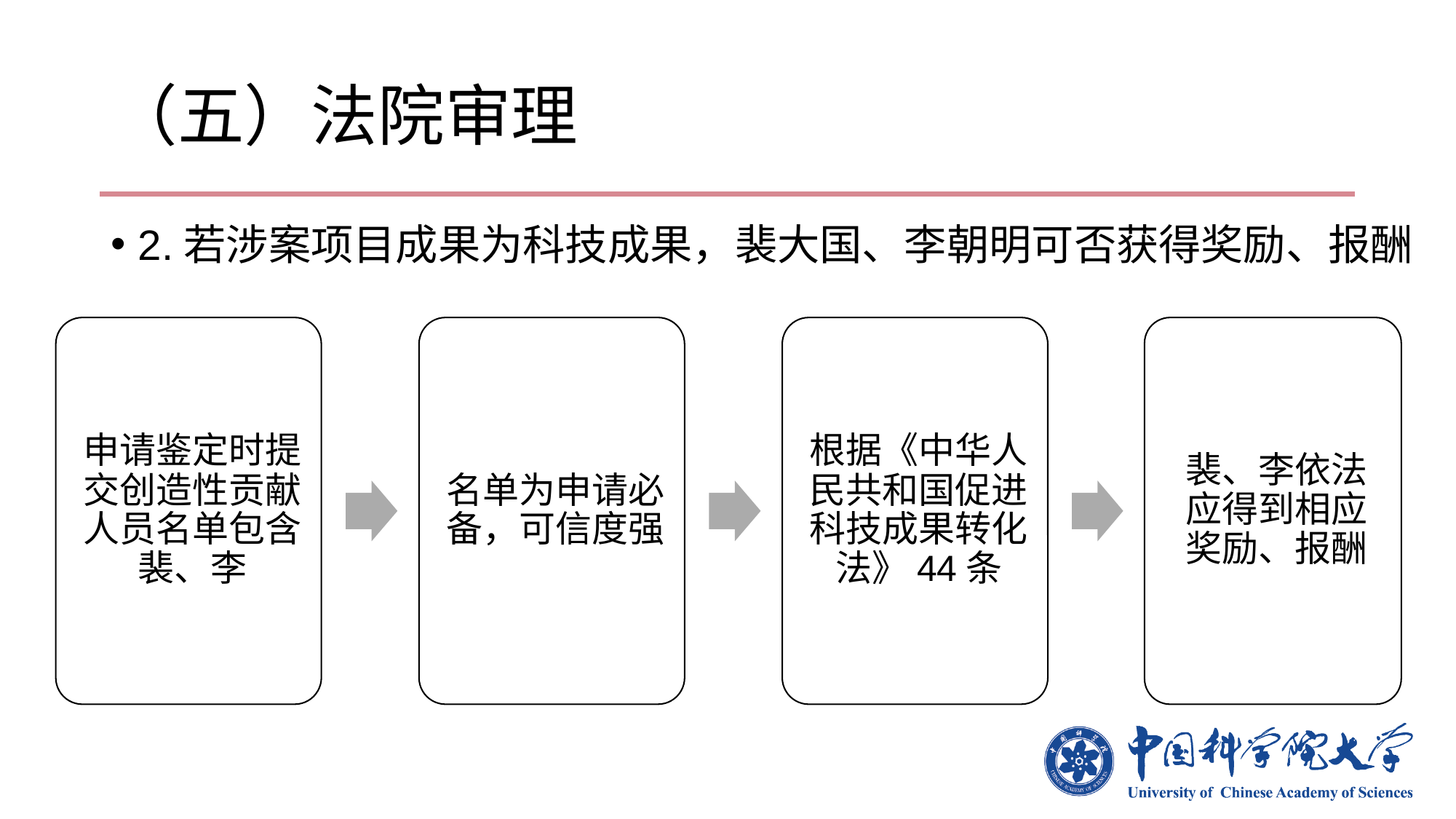

# （五）法院审理
2.若涉案项目成果为科技成果，裴大国、李朝明可否获得奖励、报酬

申请鉴定时提交创造性贡献人员名单包含裴、李

名单为申请必备，可信度强

根据《中华人民共和国促进科技成果转化法》44条

裴、李依法应得到相应奖励、报酬